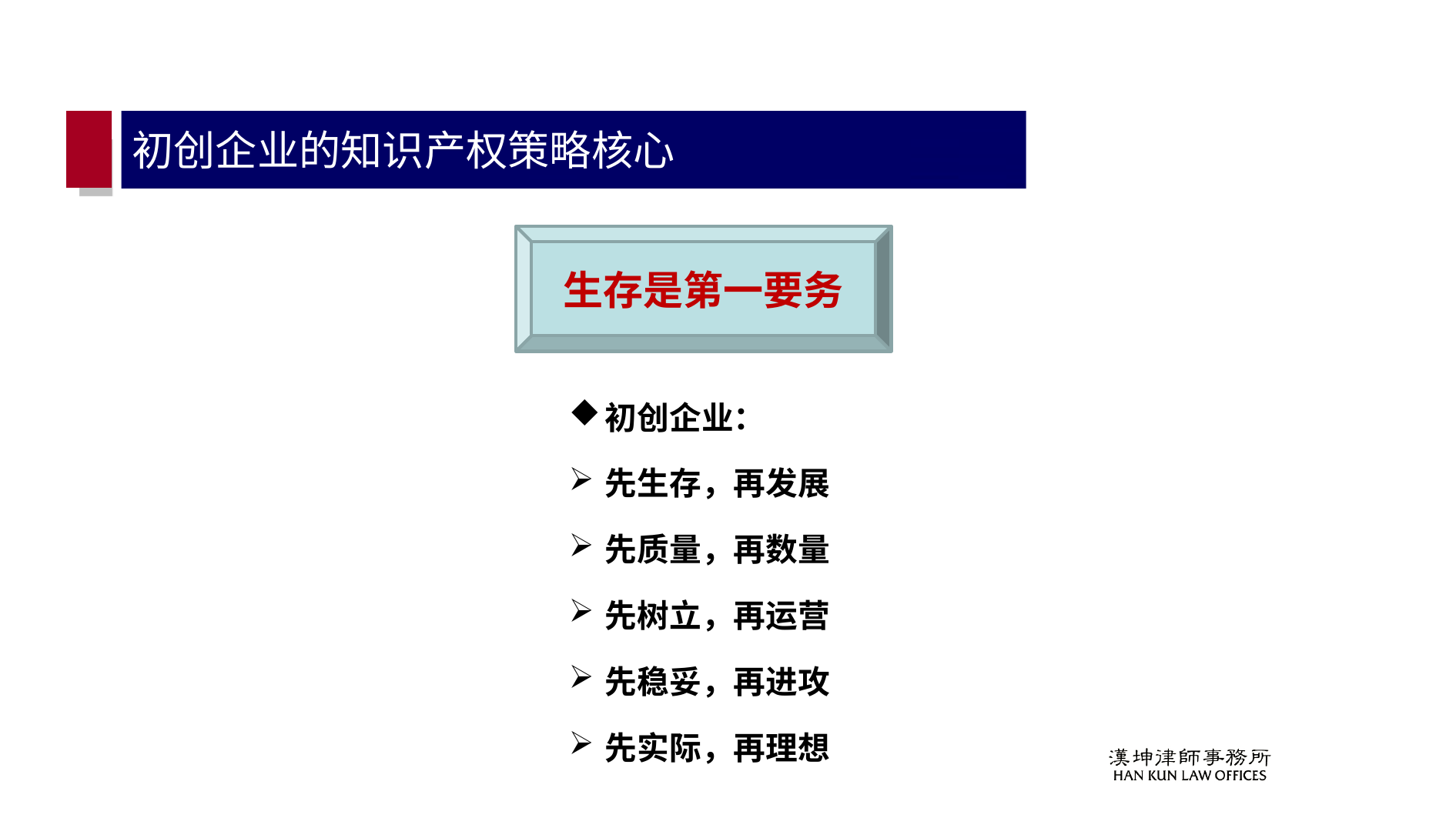

# 初创企业的知识产权策略核心
生存是第一要务
初创企业：
先生存，再发展
先质量，再数量
先树立，再运营
先稳妥，再进攻
先实际，再理想